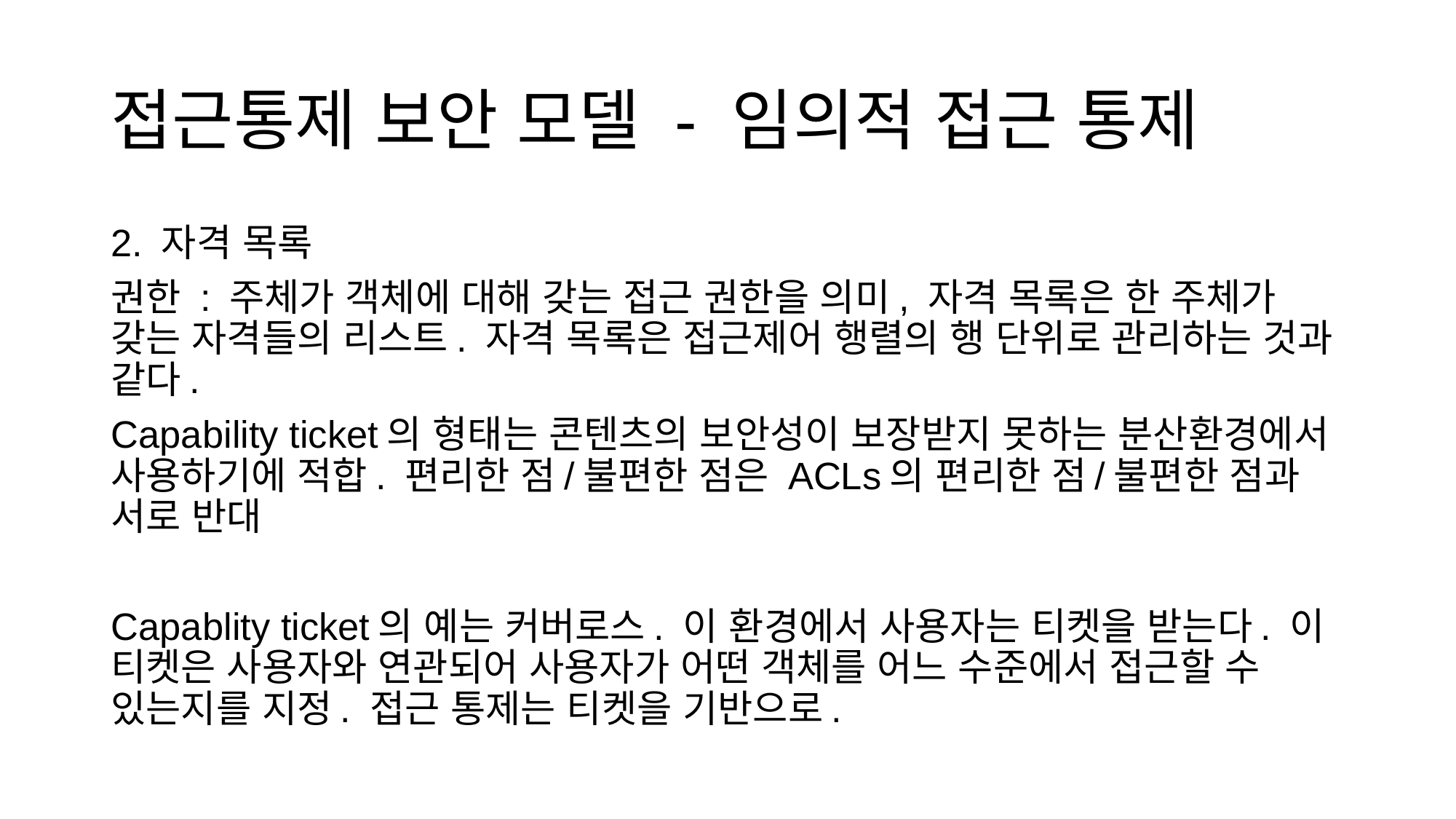

# 접근통제 보안 모델 - 임의적 접근 통제
2. 자격 목록
권한 : 주체가 객체에 대해 갖는 접근 권한을 의미, 자격 목록은 한 주체가 갖는 자격들의 리스트. 자격 목록은 접근제어 행렬의 행 단위로 관리하는 것과 같다.
Capability ticket의 형태는 콘텐츠의 보안성이 보장받지 못하는 분산환경에서 사용하기에 적합. 편리한 점/불편한 점은 ACLs의 편리한 점/불편한 점과 서로 반대

Capablity ticket의 예는 커버로스. 이 환경에서 사용자는 티켓을 받는다. 이 티켓은 사용자와 연관되어 사용자가 어떤 객체를 어느 수준에서 접근할 수 있는지를 지정. 접근 통제는 티켓을 기반으로.